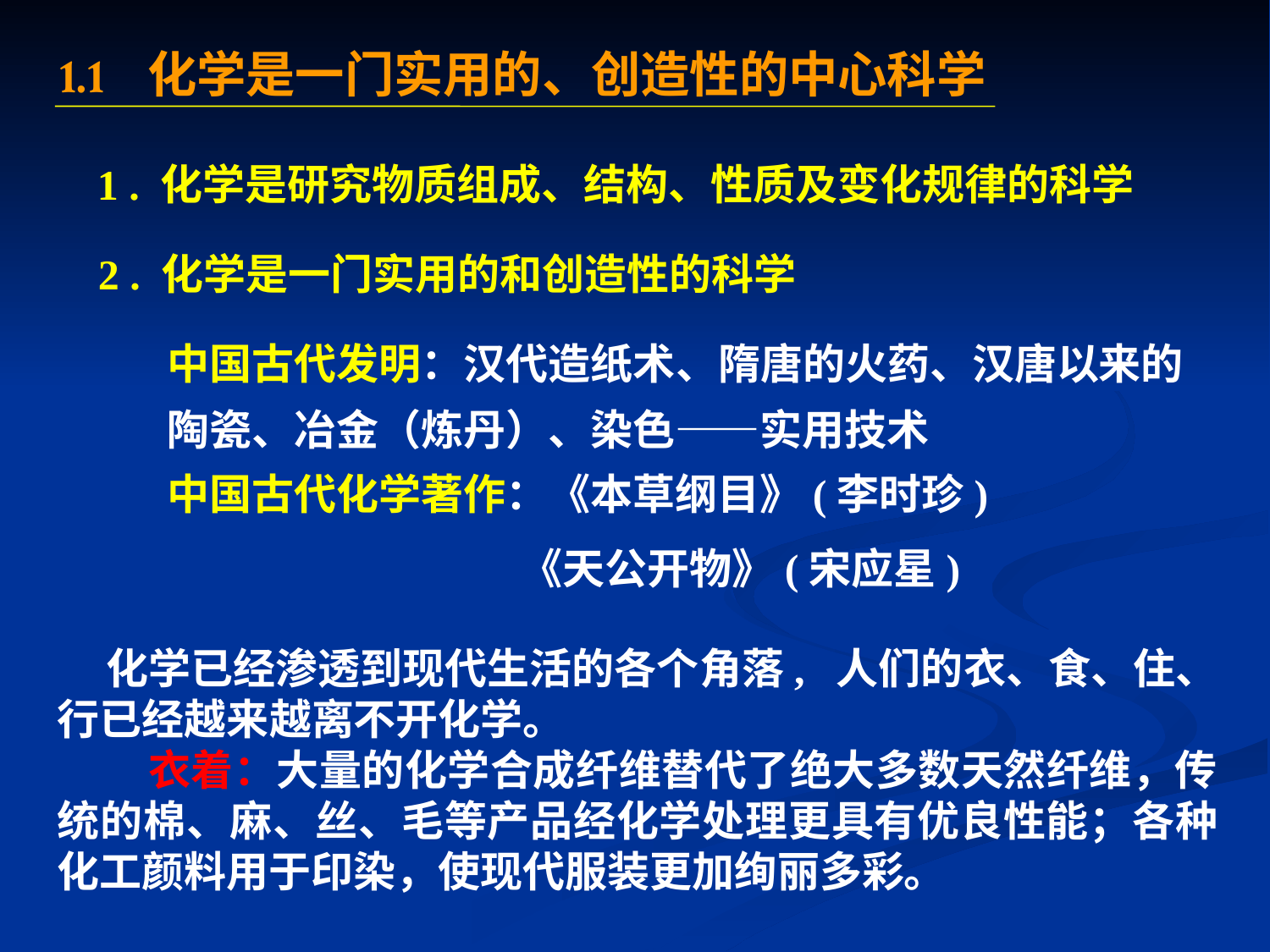

1.1   化学是一门实用的、创造性的中心科学

 1 . 化学是研究物质组成、结构、性质及变化规律的科学
 2 . 化学是一门实用的和创造性的科学
中国古代发明：汉代造纸术、隋唐的火药、汉唐以来的陶瓷、冶金（炼丹）、染色——实用技术
中国古代化学著作：《本草纲目》(李时珍)
                                    《天公开物》(宋应星)
    化学已经渗透到现代生活的各个角落,  人们的衣、食、住、行已经越来越离不开化学。
        衣着：大量的化学合成纤维替代了绝大多数天然纤维，传统的棉、麻、丝、毛等产品经化学处理更具有优良性能；各种化工颜料用于印染，使现代服装更加绚丽多彩。